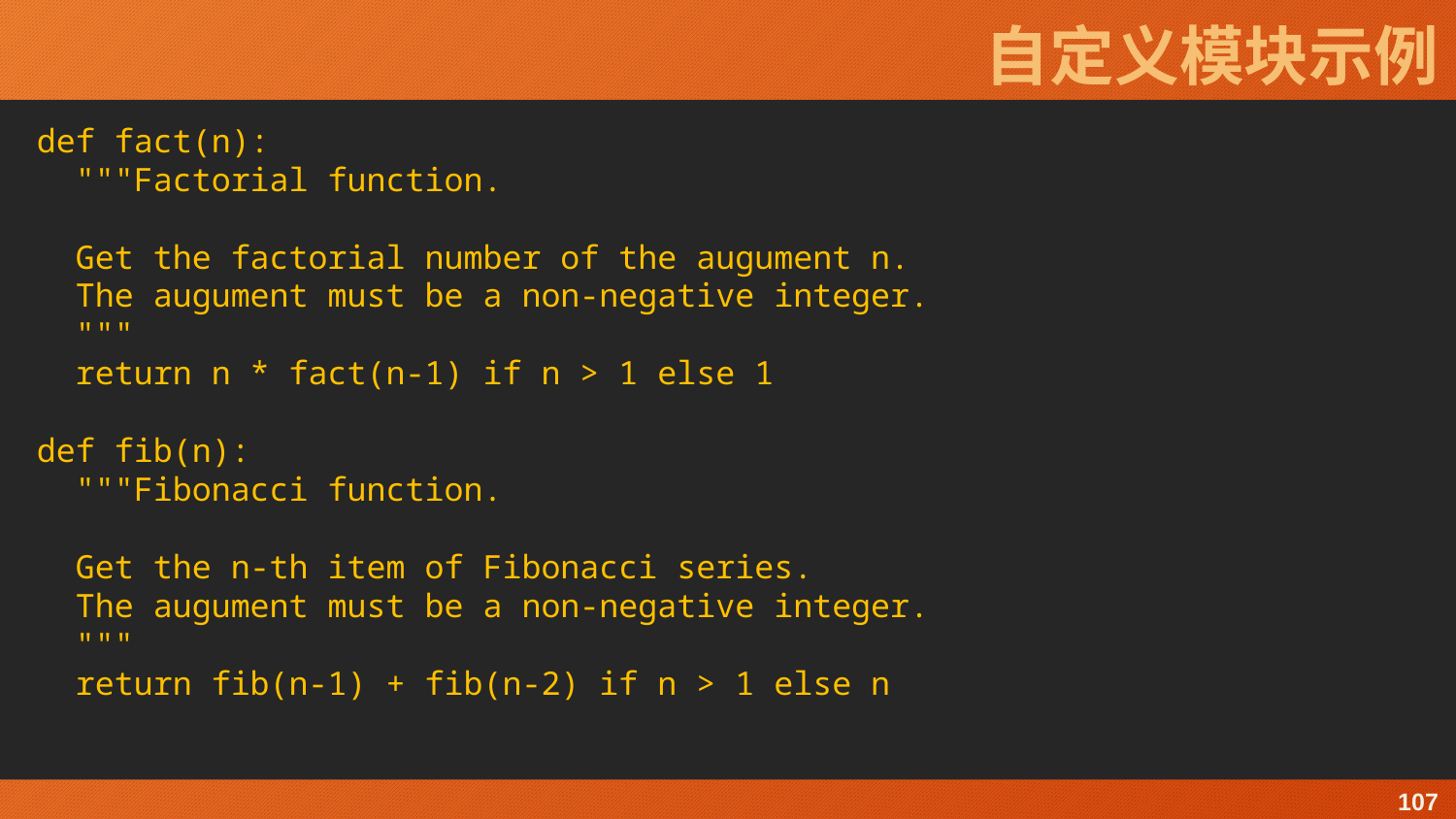

# 自定义模块示例
def fact(n):
  """Factorial function.

  Get the factorial number of the augument n.
  The augument must be a non-negative integer.
  """
  return n * fact(n-1) if n > 1 else 1

def fib(n):
  """Fibonacci function.

  Get the n-th item of Fibonacci series.
  The augument must be a non-negative integer.
  """
  return fib(n-1) + fib(n-2) if n > 1 else n
107